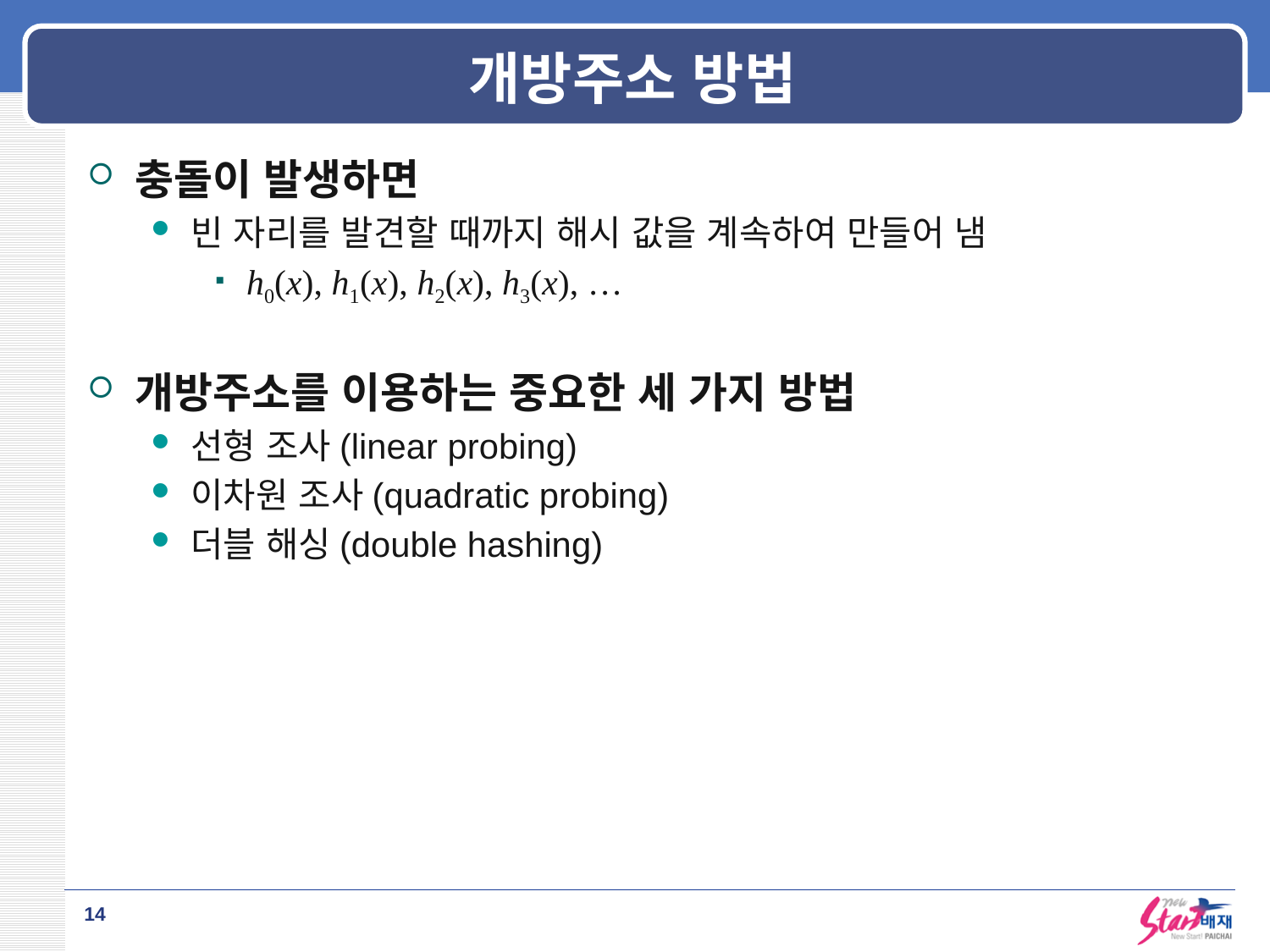

# 개방주소 방법
충돌이 발생하면
빈 자리를 발견할 때까지 해시 값을 계속하여 만들어 냄
h0(x), h1(x), h2(x), h3(x), …

개방주소를 이용하는 중요한 세 가지 방법
선형 조사(linear probing)
이차원 조사(quadratic probing)
더블 해싱(double hashing)
14